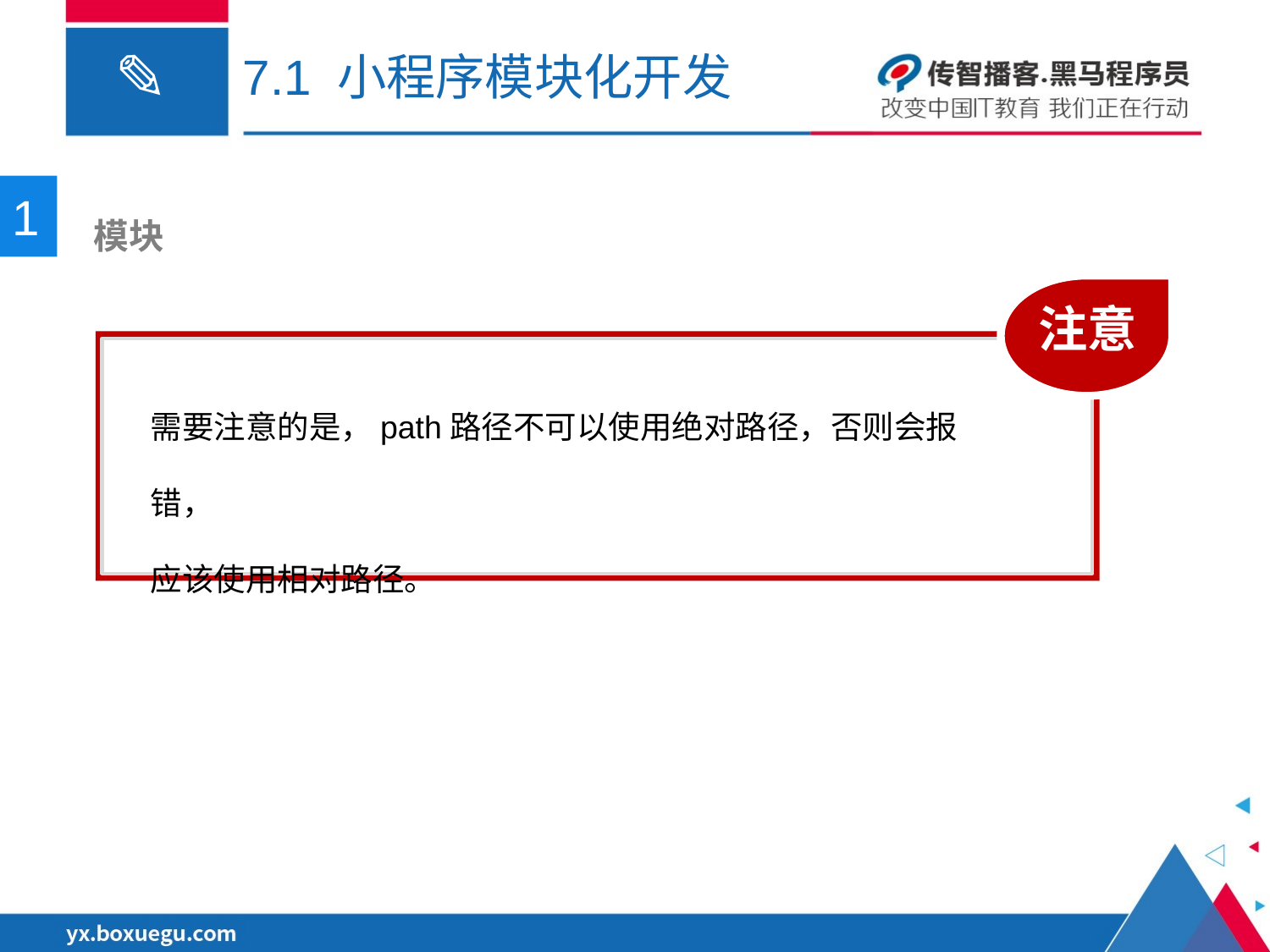

# 7.1 小程序模块化开发

1
  模块

注意

需要注意的是，path路径不可以使用绝对路径，否则会报错，
应该使用相对路径。